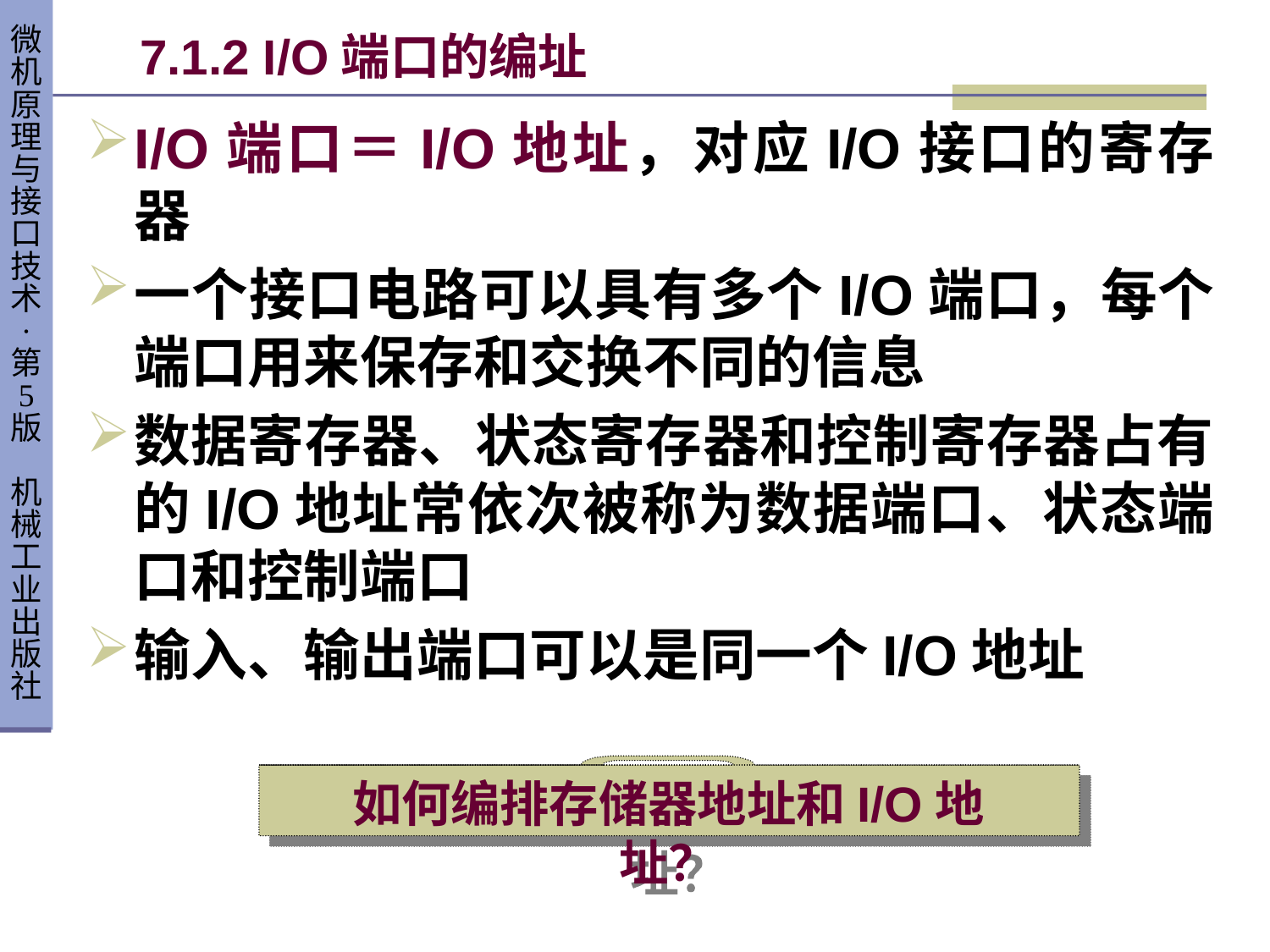

# 7.1.2 I/O端口的编址
I/O端口＝I/O地址，对应I/O接口的寄存器
一个接口电路可以具有多个I/O端口，每个端口用来保存和交换不同的信息
数据寄存器、状态寄存器和控制寄存器占有的I/O地址常依次被称为数据端口、状态端口和控制端口
输入、输出端口可以是同一个I/O地址
如何编排存储器地址和I/O地址？